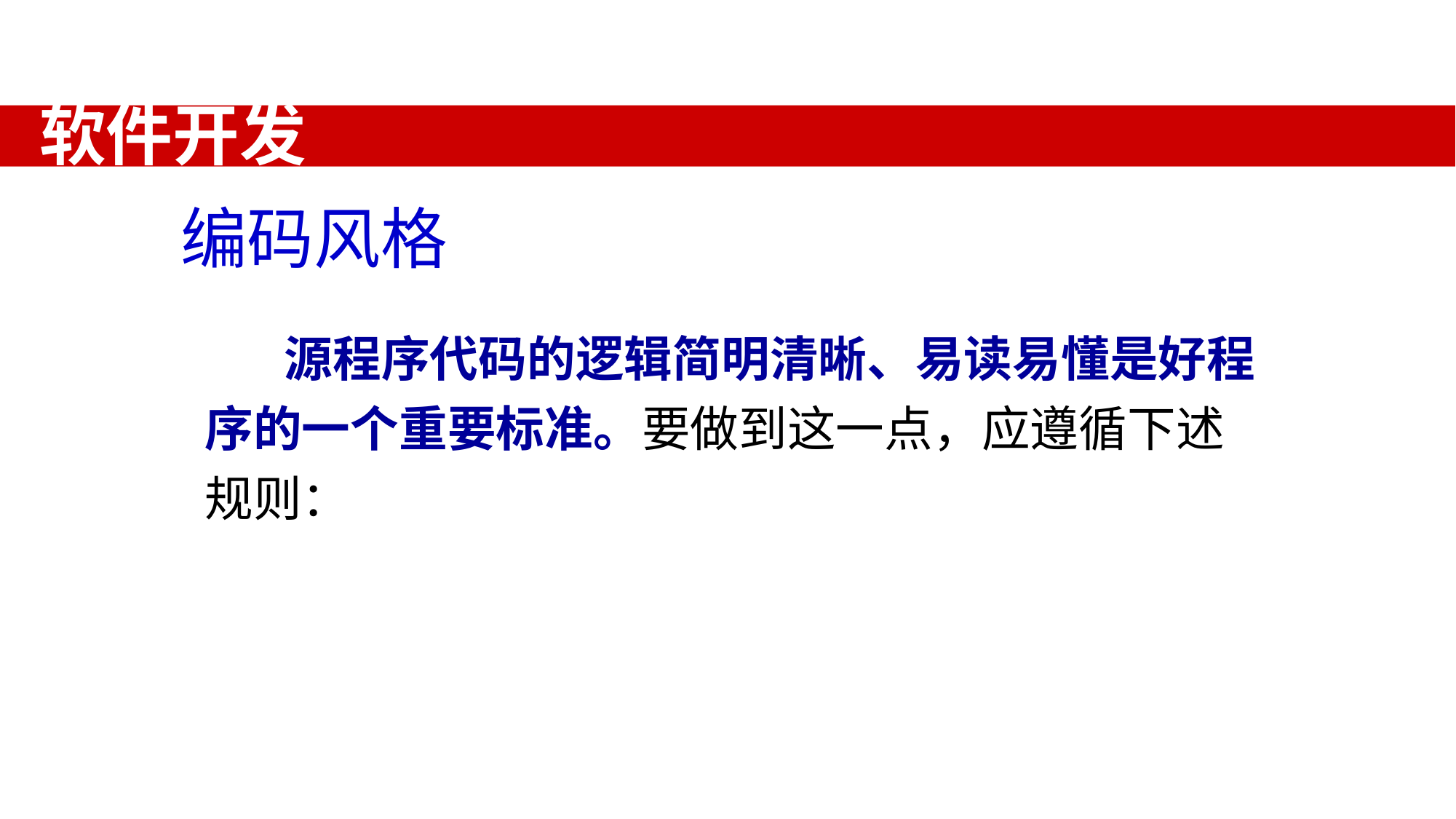

软件开发

编码风格
源程序代码的逻辑简明清晰、易读易懂是好程序的一个重要标准。要做到这一点，应遵循下述规则：